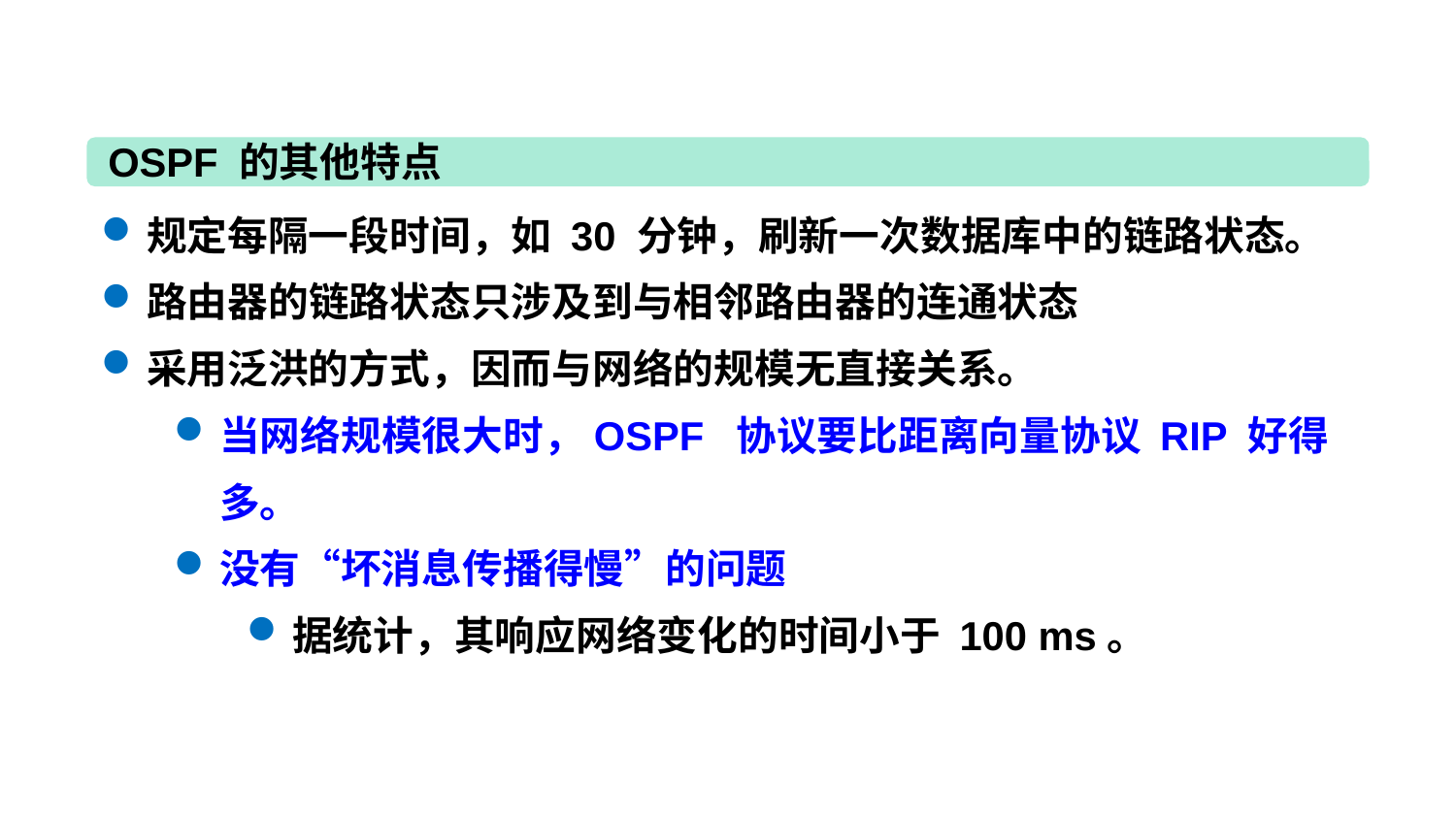

OSPF 的其他特点

规定每隔一段时间，如 30 分钟，刷新一次数据库中的链路状态。
路由器的链路状态只涉及到与相邻路由器的连通状态
采用泛洪的方式，因而与网络的规模无直接关系。
当网络规模很大时，OSPF  协议要比距离向量协议 RIP 好得多。
没有“坏消息传播得慢”的问题
据统计，其响应网络变化的时间小于 100 ms。
183